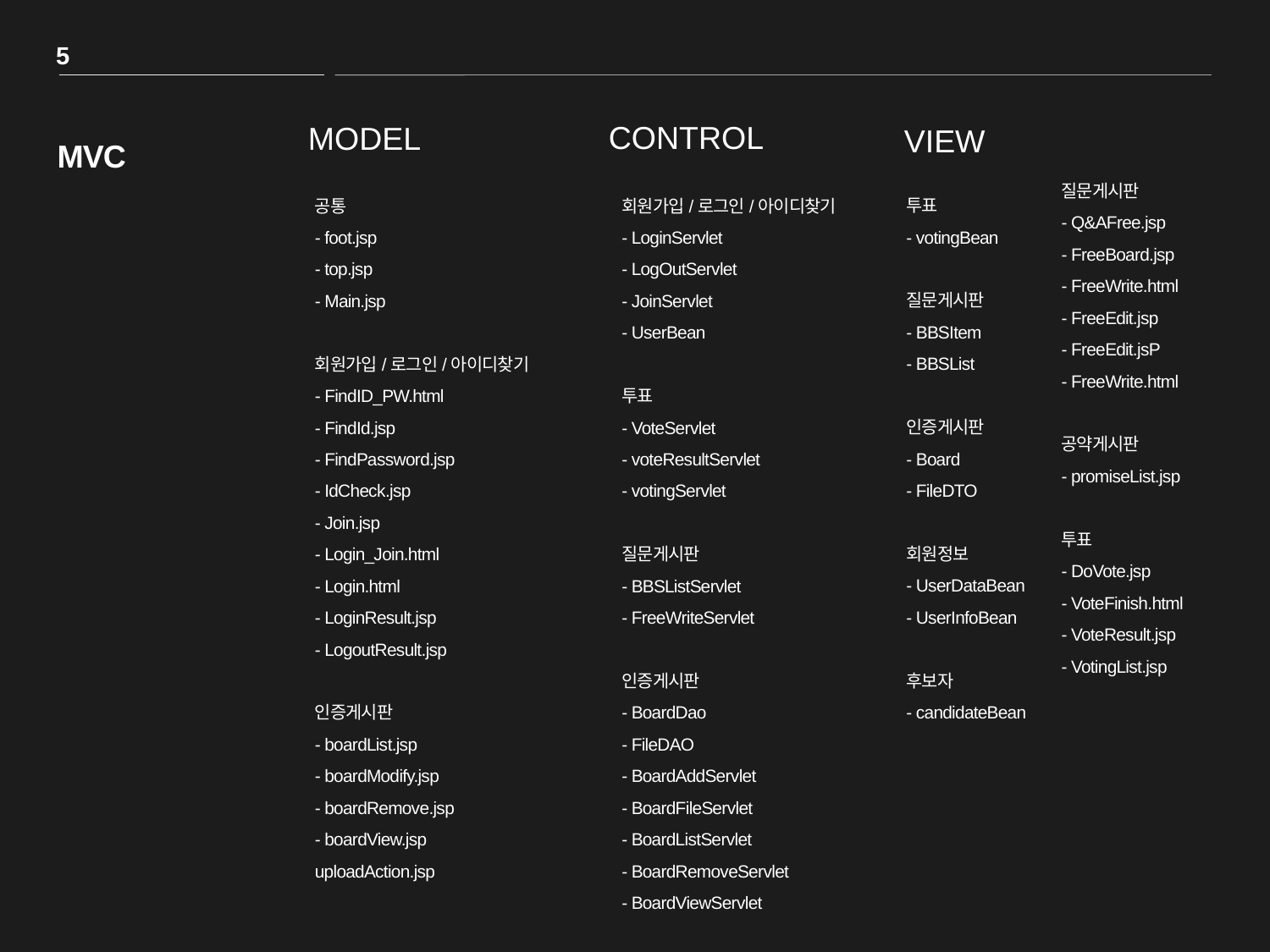

5
CONTROL
MODEL
VIEW
# MVC
질문게시판
- Q&AFree.jsp
- FreeBoard.jsp
- FreeWrite.html
- FreeEdit.jsp
- FreeEdit.jsP
- FreeWrite.html

공약게시판
- promiseList.jsp

투표
- DoVote.jsp
- VoteFinish.html
- VoteResult.jsp
- VotingList.jsp
투표
- votingBean

질문게시판
- BBSItem
- BBSList

인증게시판
- Board
- FileDTO

회원정보
- UserDataBean
- UserInfoBean

후보자
- candidateBean
공통
- foot.jsp
- top.jsp
- Main.jsp

회원가입/로그인/아이디찾기
- FindID_PW.html
- FindId.jsp
- FindPassword.jsp
- IdCheck.jsp
- Join.jsp
- Login_Join.html
- Login.html
- LoginResult.jsp
- LogoutResult.jsp

인증게시판
- boardList.jsp
- boardModify.jsp
- boardRemove.jsp
- boardView.jsp
uploadAction.jsp
회원가입/로그인/아이디찾기
- LoginServlet
- LogOutServlet
- JoinServlet
- UserBean

투표
- VoteServlet
- voteResultServlet
- votingServlet

질문게시판
- BBSListServlet
- FreeWriteServlet

인증게시판
- BoardDao
- FileDAO
- BoardAddServlet
- BoardFileServlet
- BoardListServlet
- BoardRemoveServlet
- BoardViewServlet

공약게시판
- promiseServlet